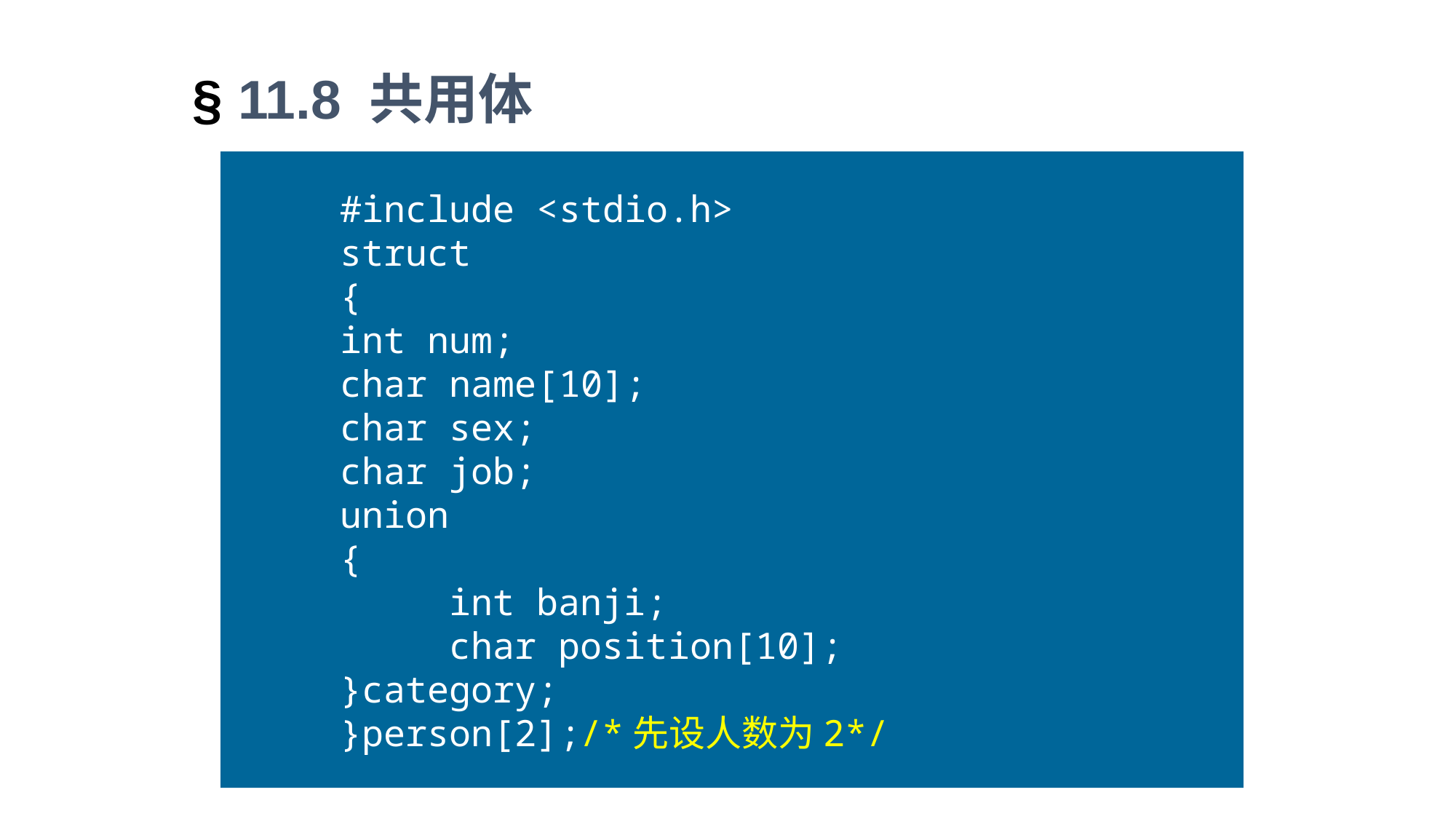

§ 11.8 共用体
	#include <stdio.h>
	struct
	{
	int num;
	char name[10];
	char sex;
	char job;
	union
	{
		int banji;
		char position[10];
	}category;
	}person[2];/*先设人数为2*/